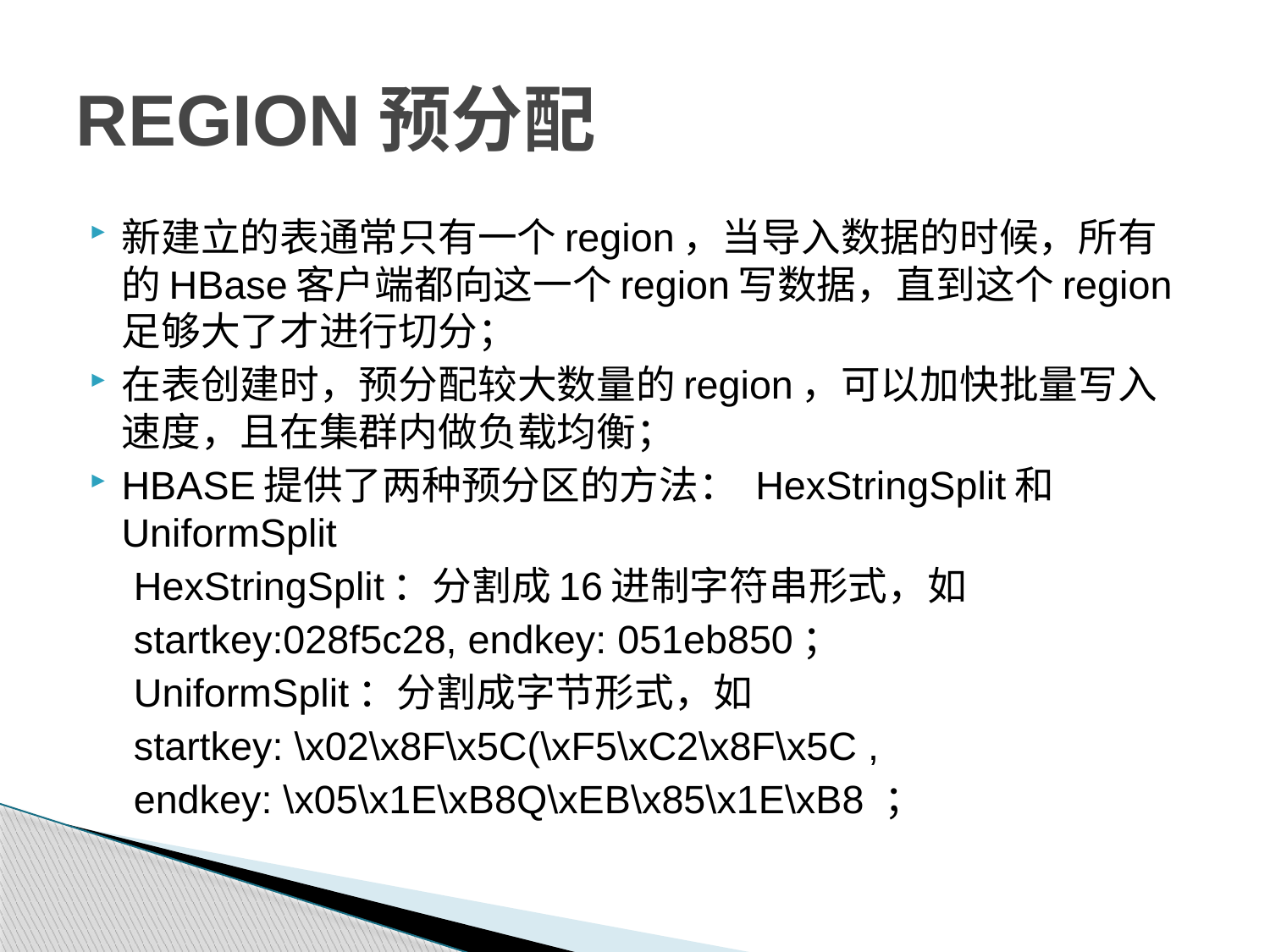

# REGION预分配
新建立的表通常只有一个region，当导入数据的时候，所有的HBase客户端都向这一个region写数据，直到这个region足够大了才进行切分；
在表创建时，预分配较大数量的region，可以加快批量写入速度，且在集群内做负载均衡；
HBASE提供了两种预分区的方法： HexStringSplit和 UniformSplit
    HexStringSplit：分割成16进制字符串形式，如
    startkey:028f5c28, endkey: 051eb850；
    UniformSplit：分割成字节形式，如
    startkey: \x02\x8F\x5C(\xF5\xC2\x8F\x5C ,
    endkey: \x05\x1E\xB8Q\xEB\x85\x1E\xB8 ；